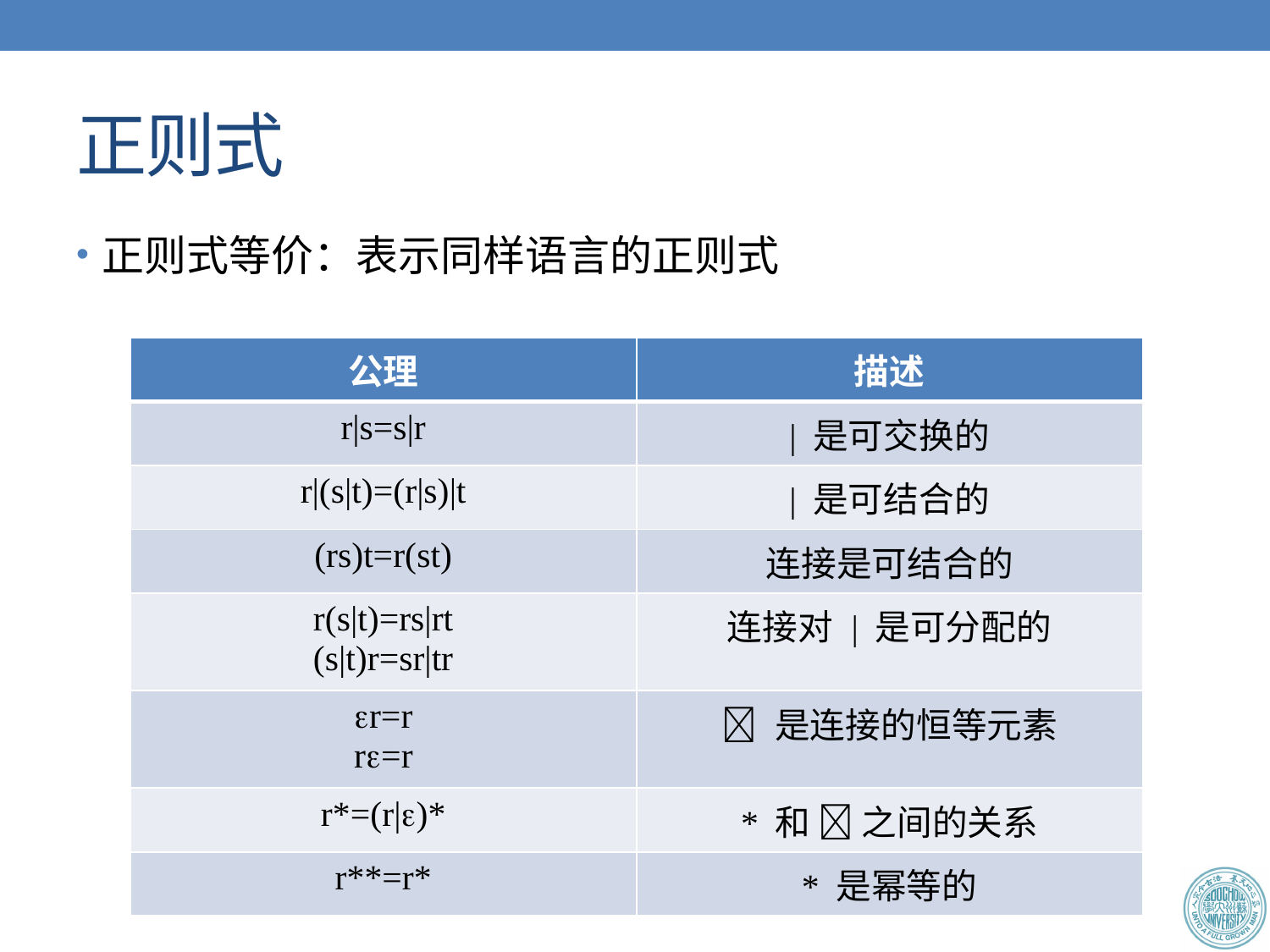

# 正则式
正则式等价：表示同样语言的正则式

| 公理 | 描述 |
| --- | --- |
| r|s=s|r | | 是可交换的 |
| r|(s|t)=(r|s)|t | | 是可结合的 |
| (rs)t=r(st) | 连接是可结合的 |
| r(s|t)=rs|rt (s|t)r=sr|tr | 连接对 | 是可分配的 |
| εr=r rε=r | ε 是连接的恒等元素 |
| r\*=(r|ε)\* | \* 和 ε 之间的关系 |
| r\*\*=r\* | \* 是幂等的 |